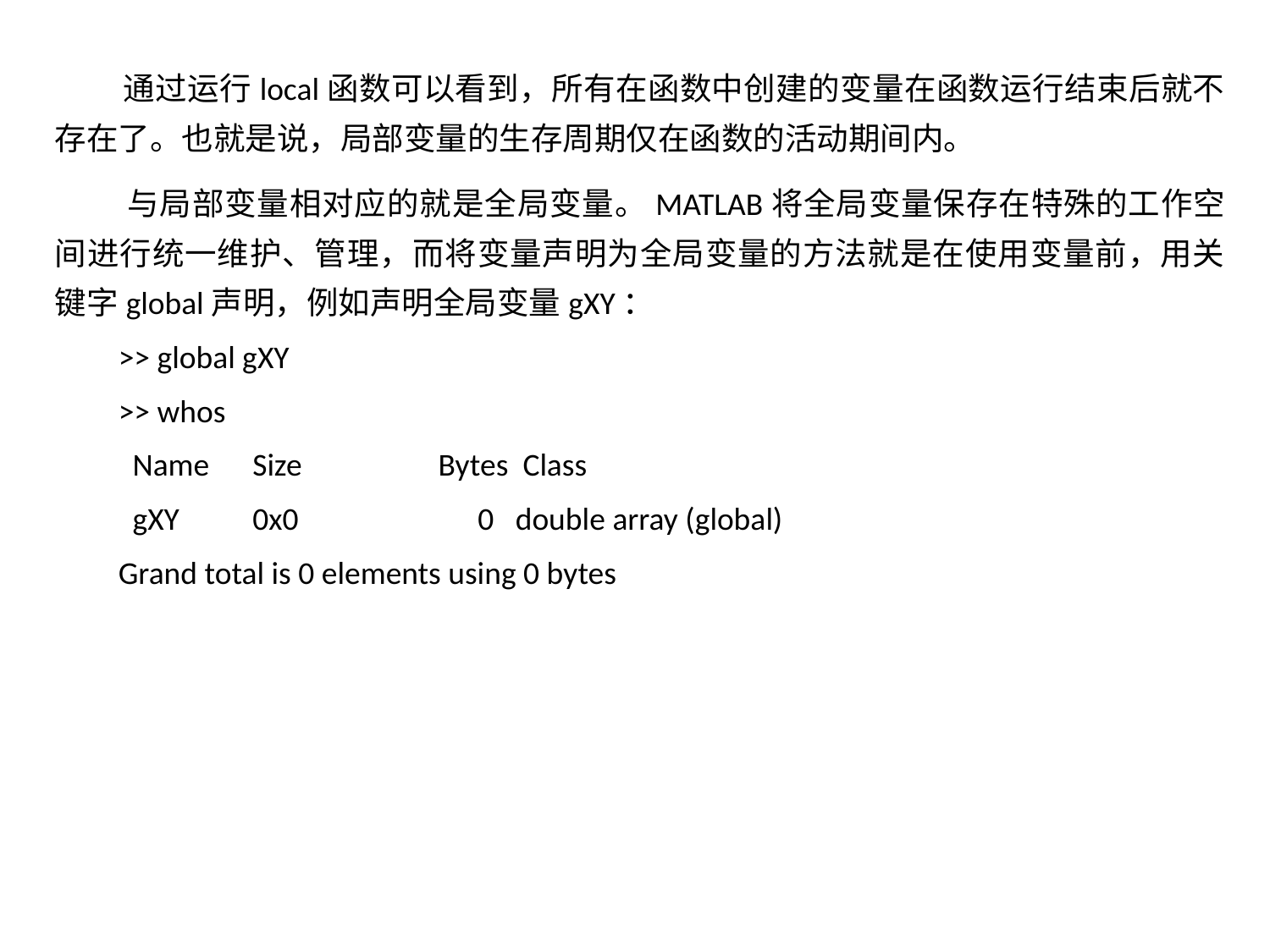

通过运行local函数可以看到，所有在函数中创建的变量在函数运行结束后就不存在了。也就是说，局部变量的生存周期仅在函数的活动期间内。
        与局部变量相对应的就是全局变量。MATLAB将全局变量保存在特殊的工作空间进行统一维护、管理，而将变量声明为全局变量的方法就是在使用变量前，用关键字global声明，例如声明全局变量gXY：
>> global gXY
>> whos
  Name    	 Size                   Bytes  Class
  gXY     	 0x0                         0   double array (global)
Grand total is 0 elements using 0 bytes